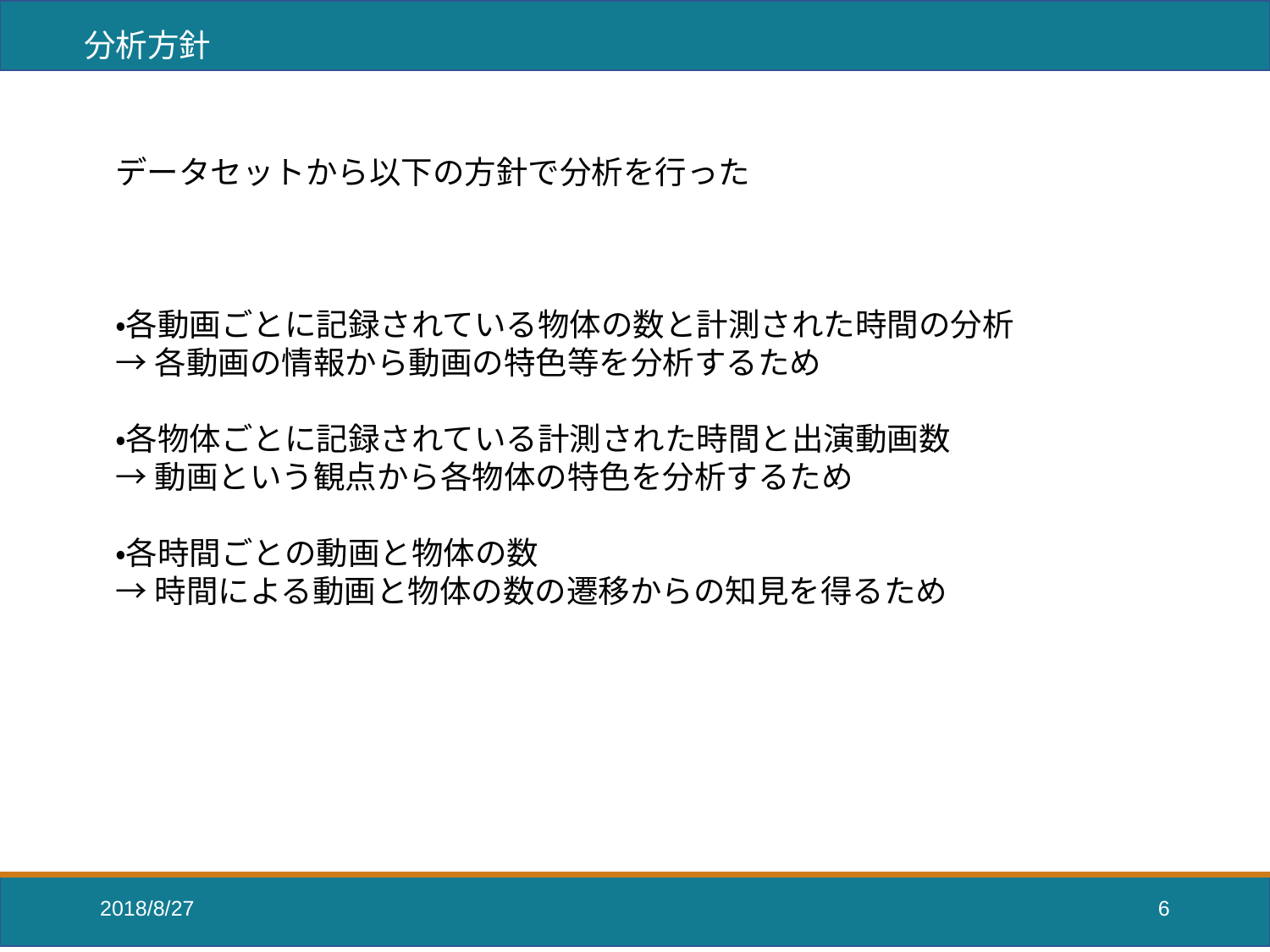

分析方針
データセットから以下の方針で分析を行った

・各動画ごとに記録されている物体の数と計測された時間の分析
→各動画の情報から動画の特色等を分析するため

・各物体ごとに記録されている計測された時間と出演動画数
→動画という観点から各物体の特色を分析するため

・各時間ごとの動画と物体の数
→時間による動画と物体の数の遷移からの知見を得るため
2018/8/27
6